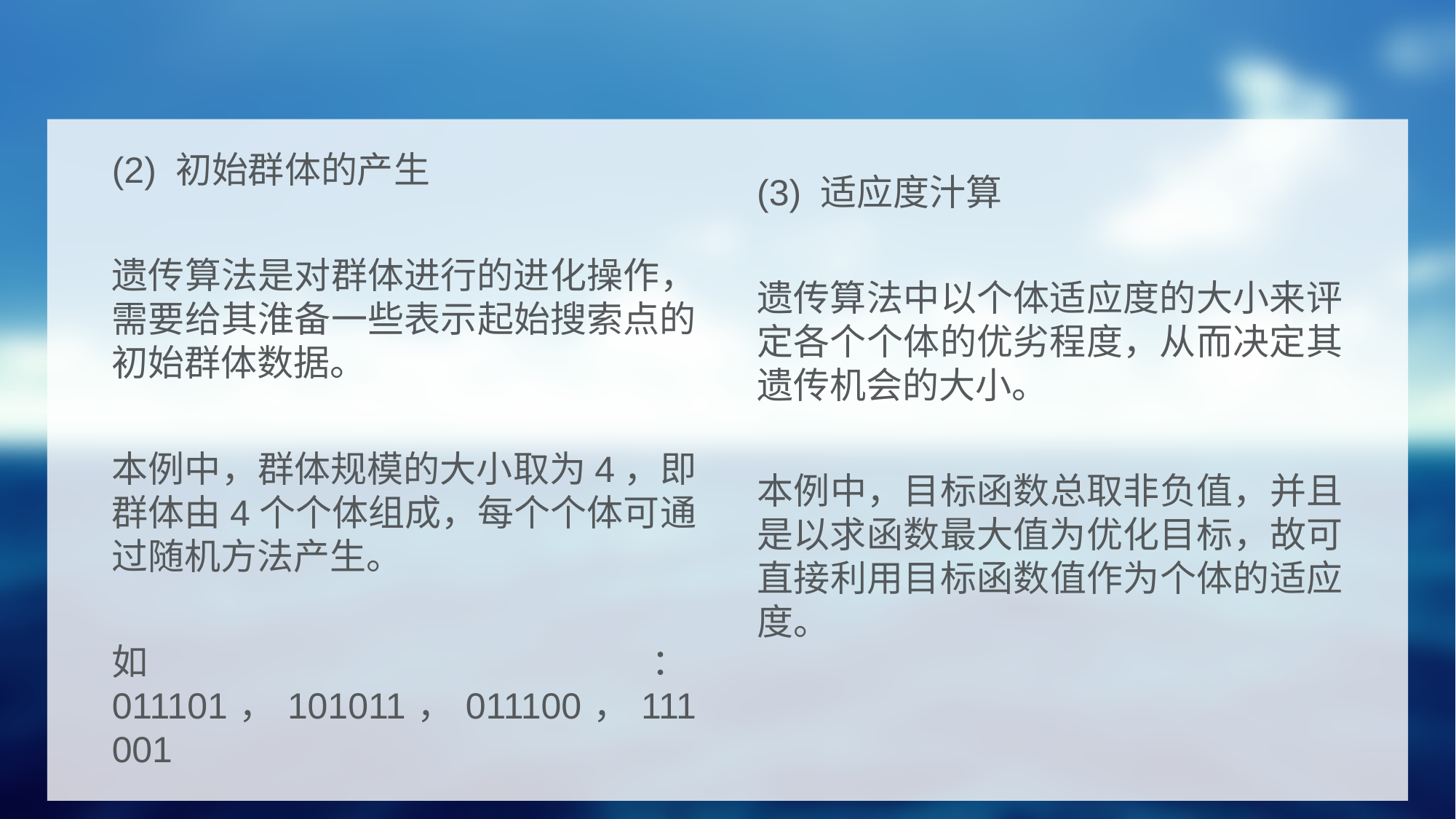

#
(3) 适应度汁算

遗传算法中以个体适应度的大小来评定各个个体的优劣程度，从而决定其遗传机会的大小。

本例中，目标函数总取非负值，并且是以求函数最大值为优化目标，故可直接利用目标函数值作为个体的适应度。
(2) 初始群体的产生

遗传算法是对群体进行的进化操作，需要给其淮备一些表示起始搜索点的初始群体数据。

本例中，群体规模的大小取为4，即群体由4个个体组成，每个个体可通过随机方法产生。

如：011101，101011，011100，111001